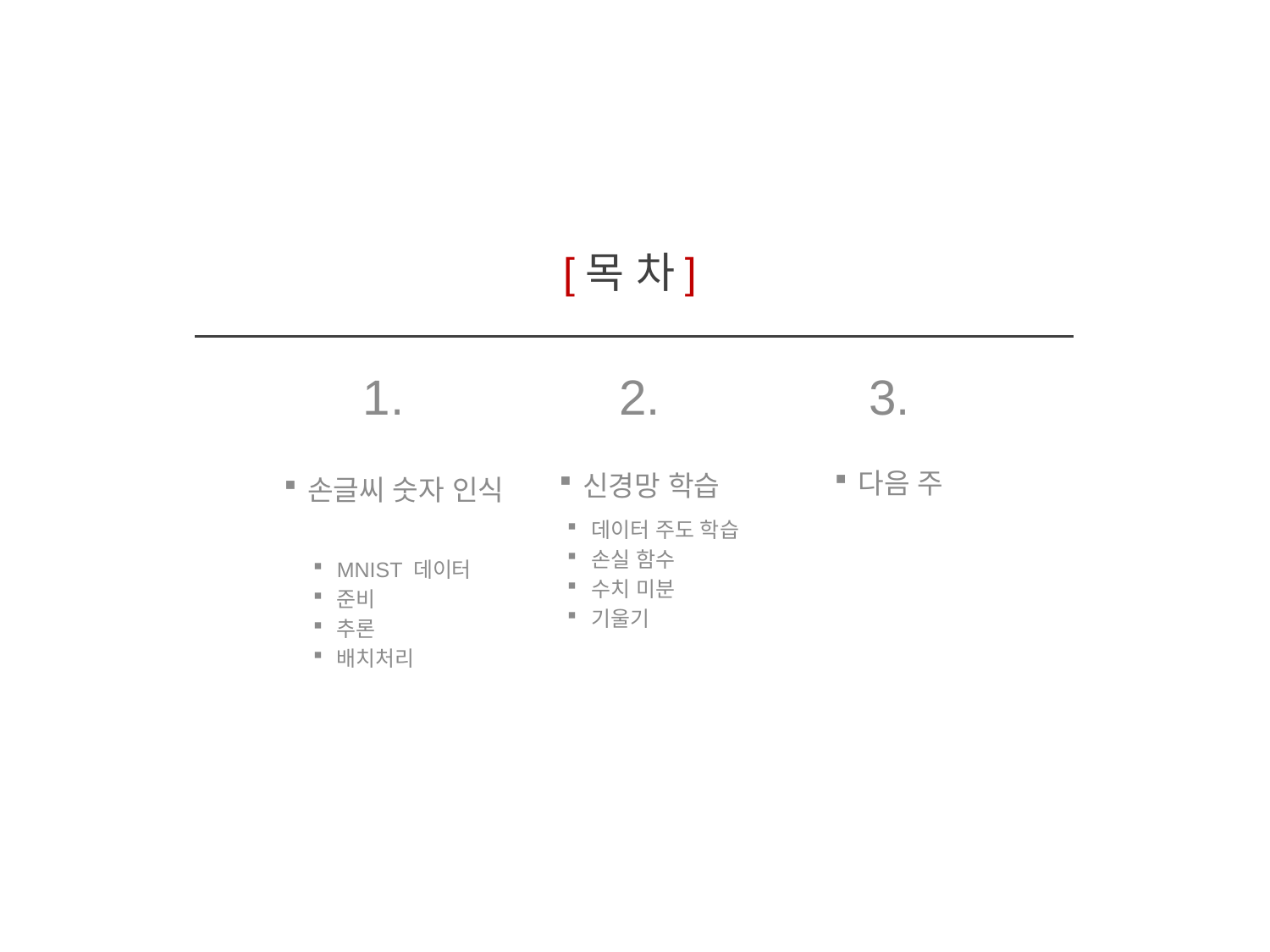

# [목 차]
1.
2.
3.
손글씨 숫자 인식

다음 주

신경망 학습

데이터 주도 학습
손실 함수
수치 미분
기울기

MNIST 데이터
준비
추론
배치처리